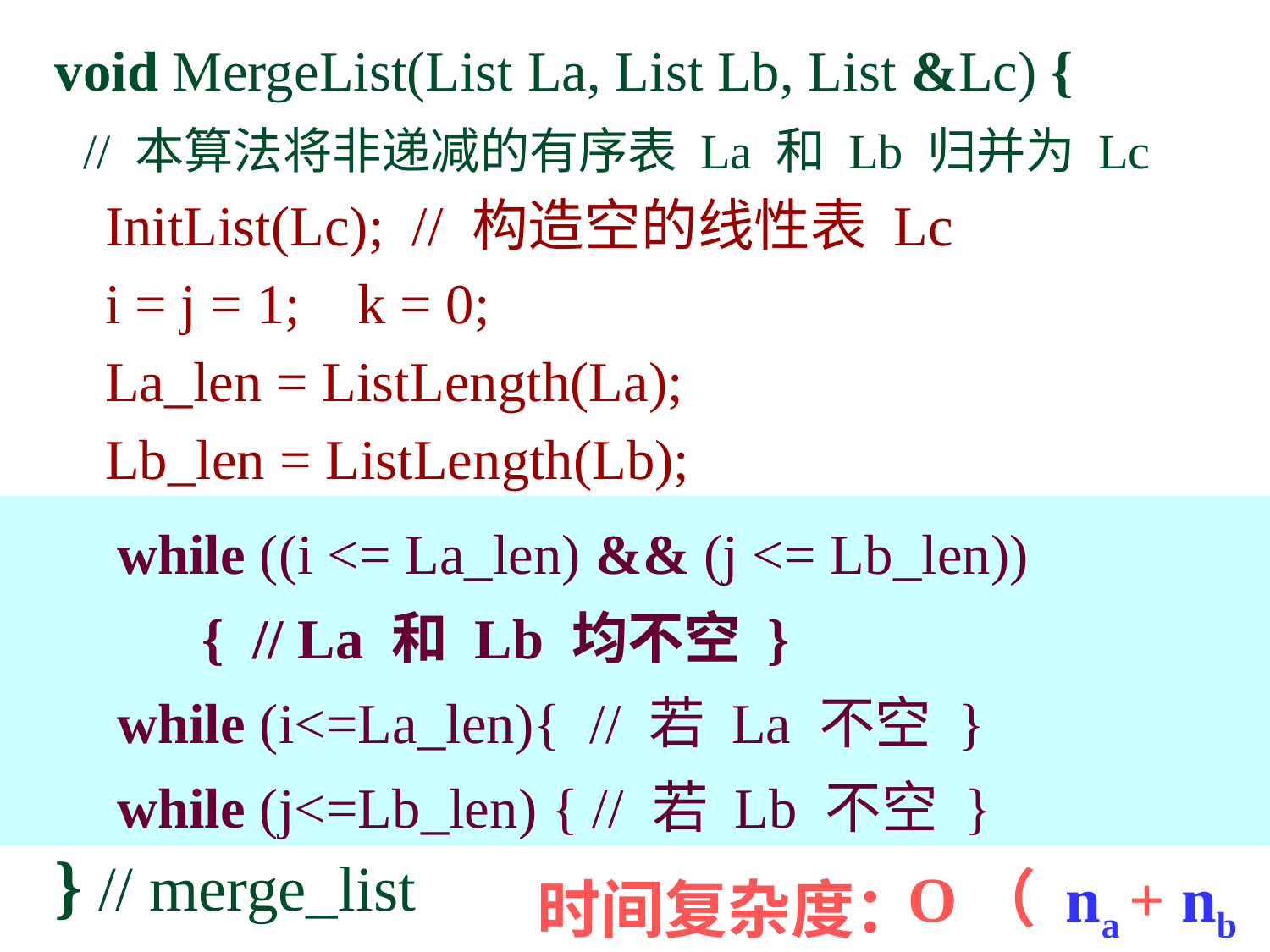

void MergeList(List La, List Lb, List &Lc) {
  // 本算法将非递减的有序表 La 和 Lb 归并为 Lc

} // merge_list
InitList(Lc);  // 构造空的线性表 Lc
i = j = 1;    k = 0;
La_len = ListLength(La);
Lb_len = ListLength(Lb);
while ((i <= La_len) && (j <= Lb_len))
      {  // La 和 Lb 均不空 }
while (i<=La_len){  // 若 La 不空 }
while (j<=Lb_len) { // 若 Lb 不空 }

O（ na + nb ）
时间复杂度：